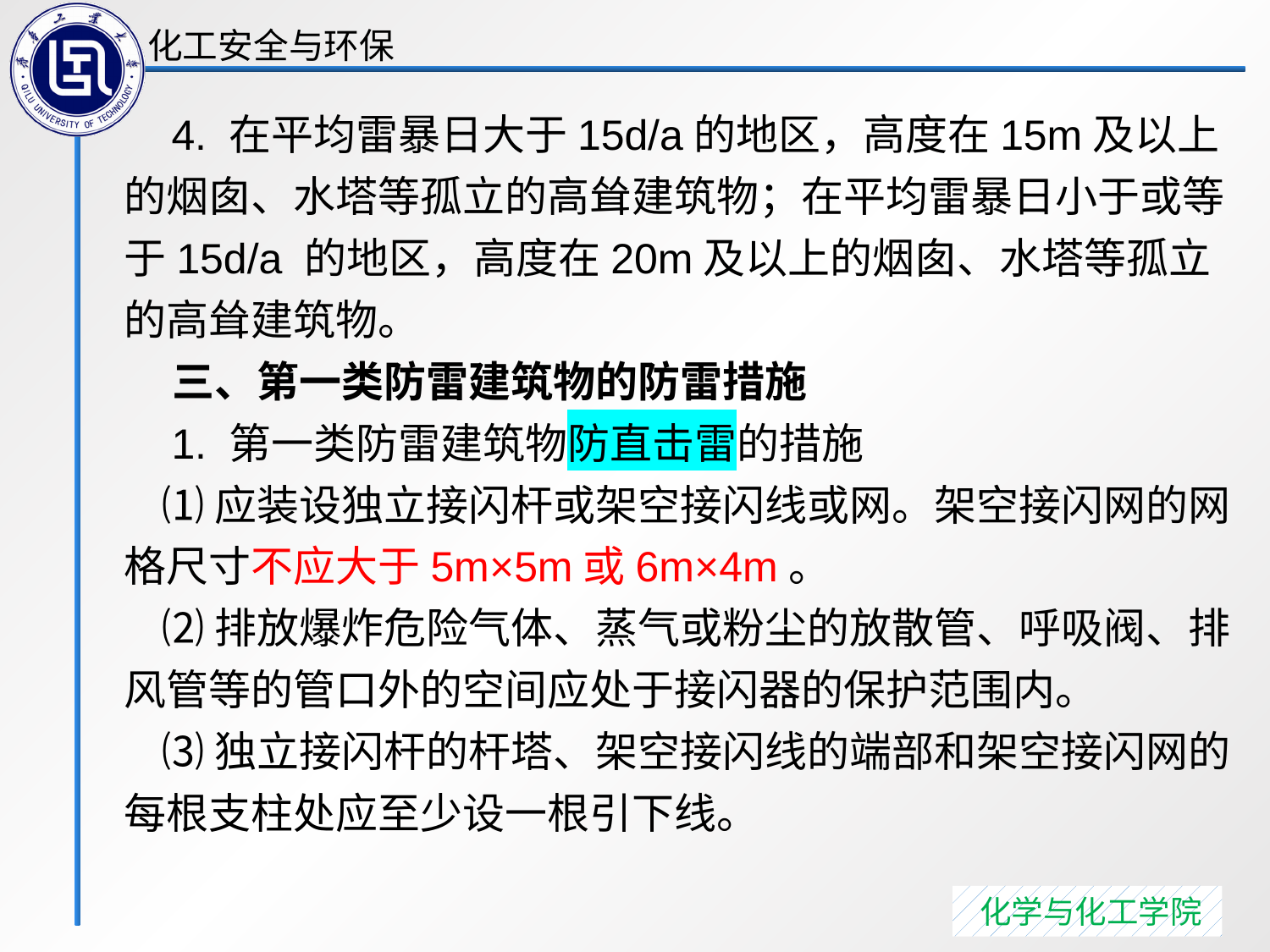

4. 在平均雷暴日大于15d/a的地区，高度在15m及以上的烟囱、水塔等孤立的高耸建筑物；在平均雷暴日小于或等于15d/a 的地区，高度在20m及以上的烟囱、水塔等孤立的高耸建筑物。
    三、第一类防雷建筑物的防雷措施
    1. 第一类防雷建筑物防直击雷的措施
    ⑴应装设独立接闪杆或架空接闪线或网。架空接闪网的网格尺寸不应大于5m×5m或6m×4m。
    ⑵排放爆炸危险气体、蒸气或粉尘的放散管、呼吸阀、排风管等的管口外的空间应处于接闪器的保护范围内。
    ⑶独立接闪杆的杆塔、架空接闪线的端部和架空接闪网的每根支柱处应至少设一根引下线。